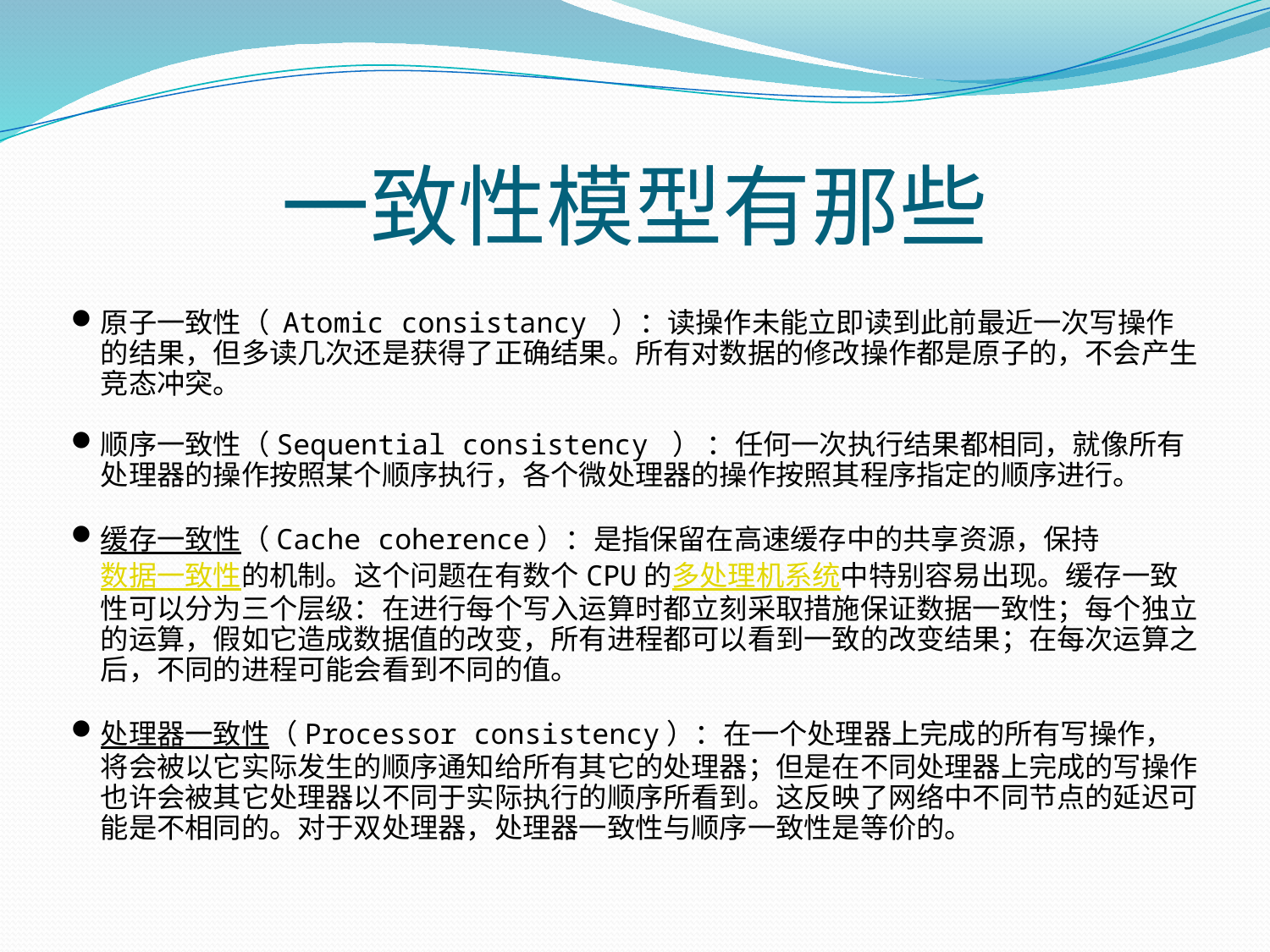

一致性模型有那些

原子一致性（ Atomic consistancy ）：读操作未能立即读到此前最近一次写操作的结果，但多读几次还是获得了正确结果。所有对数据的修改操作都是原子的，不会产生竞态冲突。

顺序一致性（Sequential consistency ） ：任何一次执行结果都相同，就像所有处理器的操作按照某个顺序执行，各个微处理器的操作按照其程序指定的顺序进行。

缓存一致性（Cache coherence）：是指保留在高速缓存中的共享资源，保持数据一致性的机制。这个问题在有数个CPU的多处理机系统中特别容易出现。缓存一致性可以分为三个层级：在进行每个写入运算时都立刻采取措施保证数据一致性；每个独立的运算，假如它造成数据值的改变，所有进程都可以看到一致的改变结果；在每次运算之后，不同的进程可能会看到不同的值。

处理器一致性（Processor consistency）：在一个处理器上完成的所有写操作，将会被以它实际发生的顺序通知给所有其它的处理器；但是在不同处理器上完成的写操作也许会被其它处理器以不同于实际执行的顺序所看到。这反映了网络中不同节点的延迟可能是不相同的。对于双处理器，处理器一致性与顺序一致性是等价的。